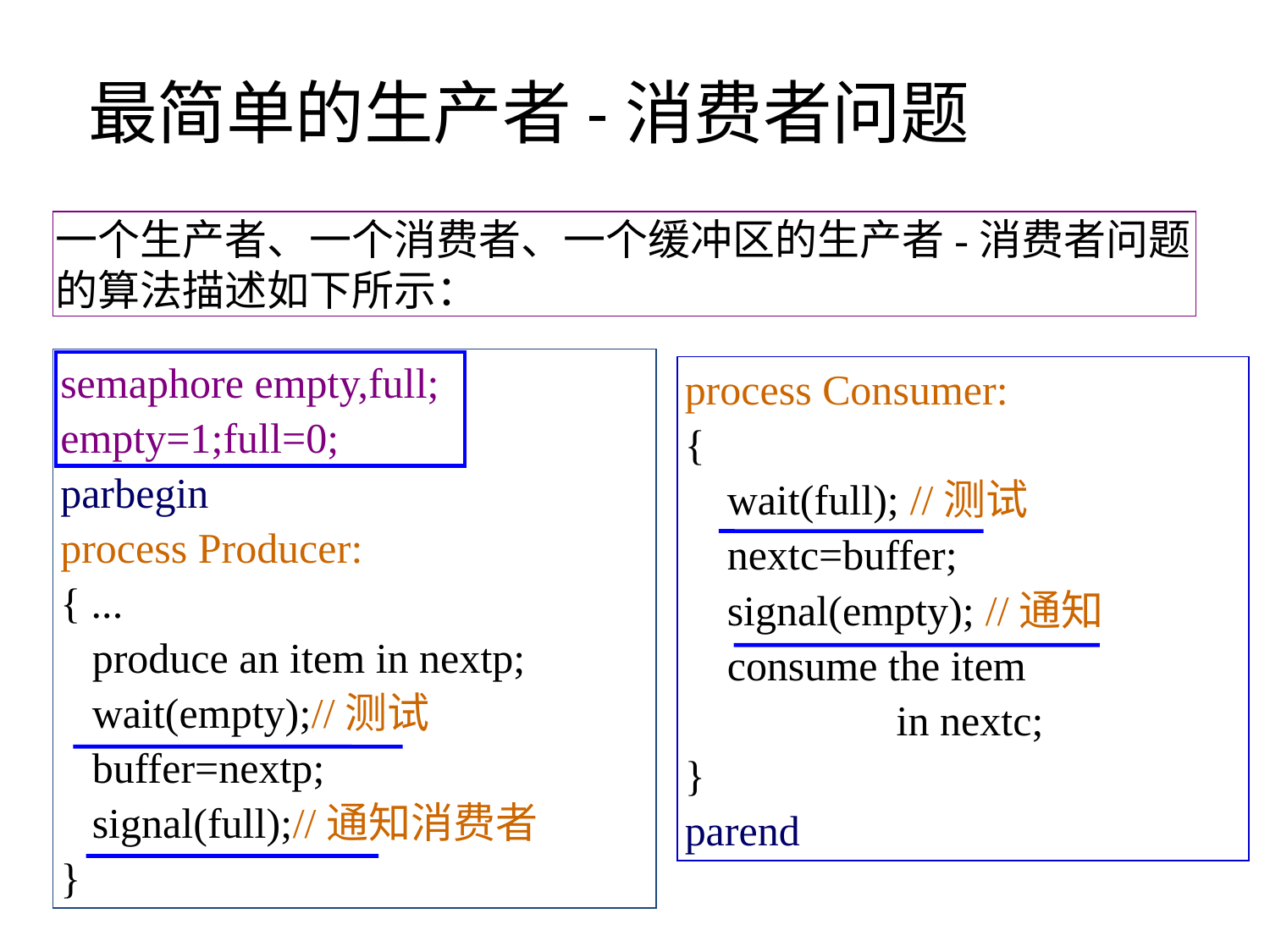

# 最简单的生产者-消费者问题
一个生产者、一个消费者、一个缓冲区的生产者-消费者问题的算法描述如下所示：
semaphore empty,full;
empty=1;full=0;
parbegin
process Producer:
{ ...
   produce an item in nextp;
   wait(empty);//测试
   buffer=nextp;
   signal(full);//通知消费者
}

process Consumer:
{
    wait(full); //测试
    nextc=buffer;
    signal(empty); //通知
    consume the item
                    in nextc;
}
parend